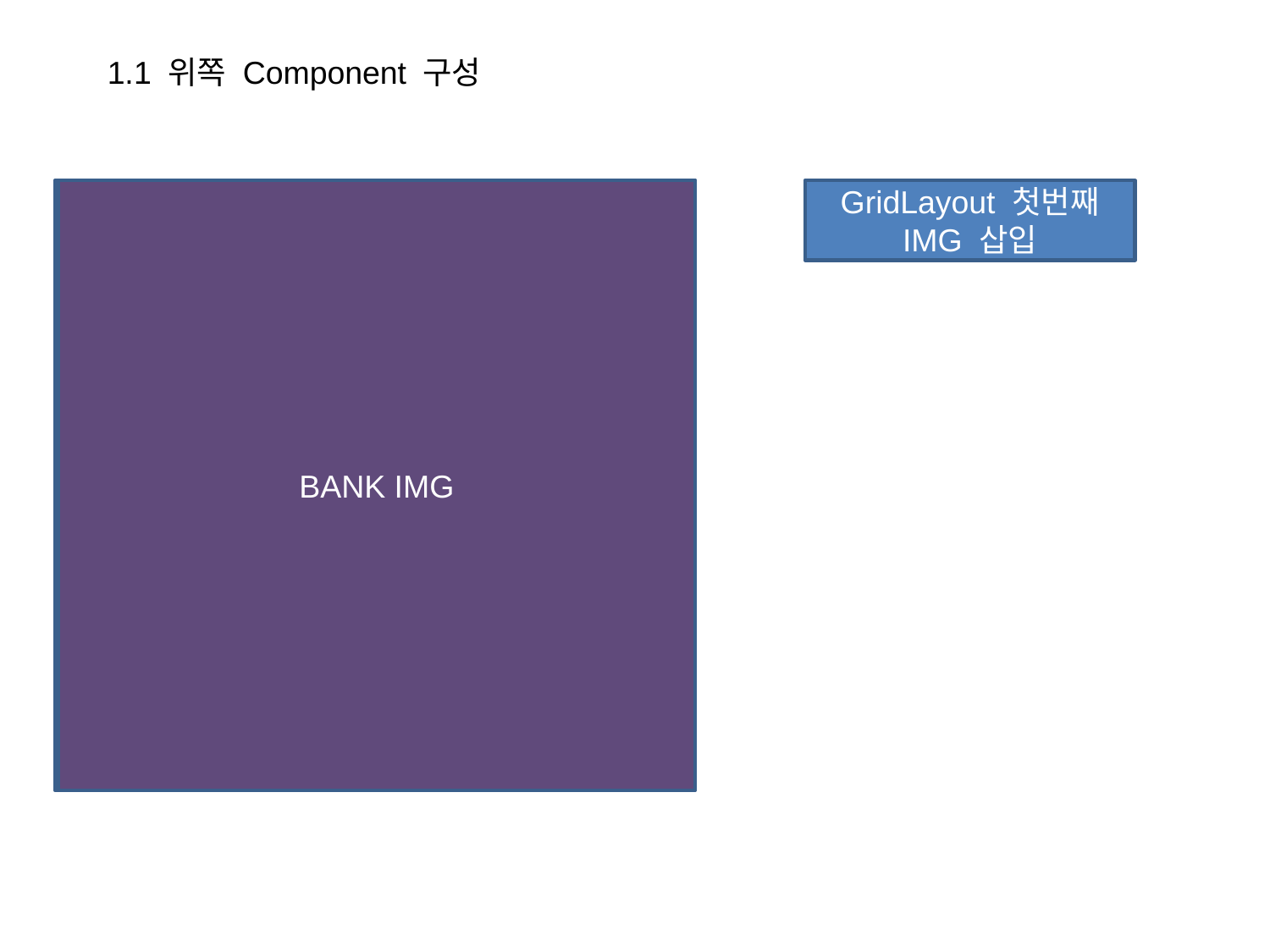

1.1 위쪽 Component 구성
GridLayout 첫번째
IMG 삽입

BANK IMG